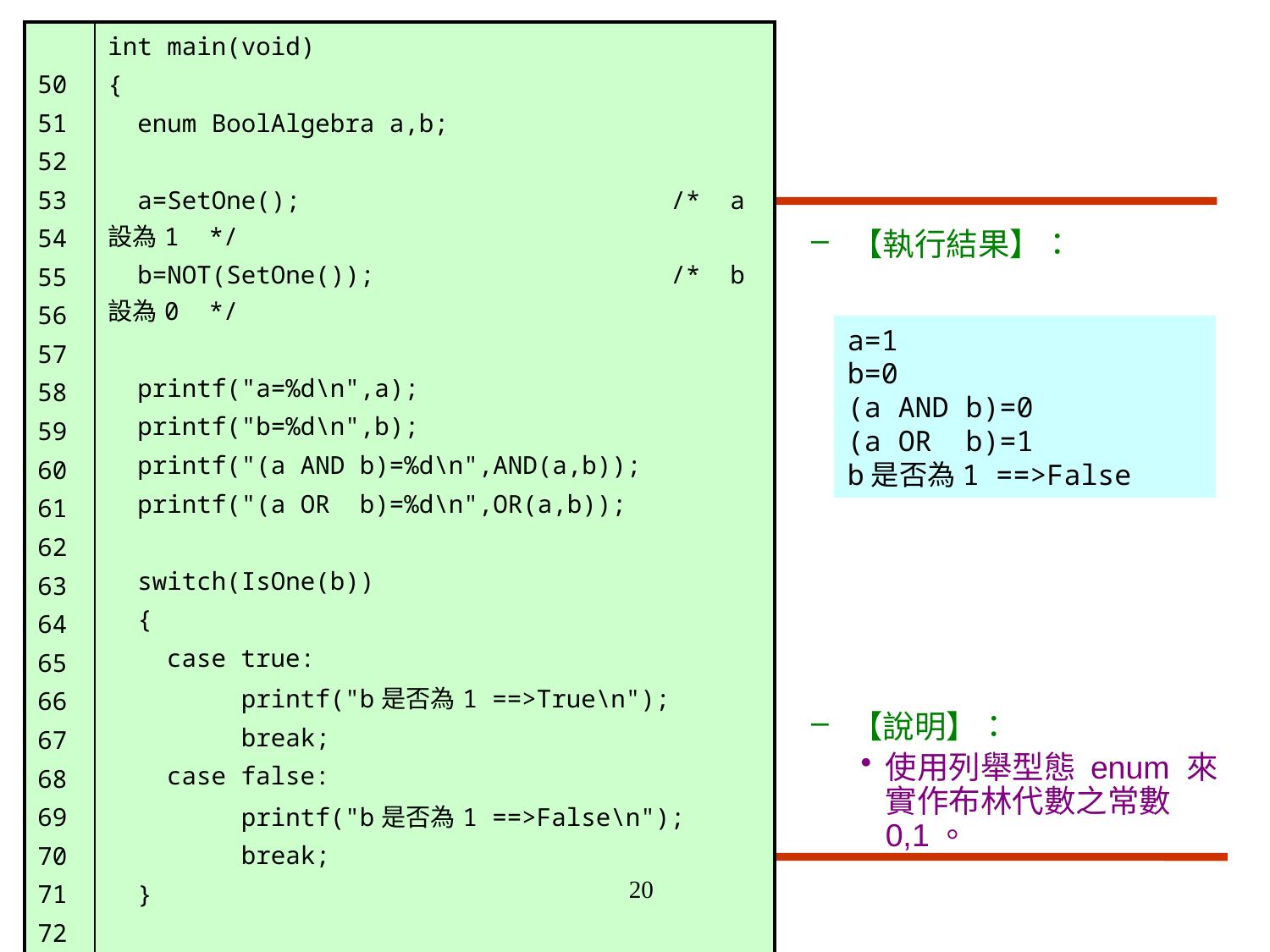

| 50 51 52 53 54 55 56 57 58 59 60 61 62 63 64 65 66 67 68 69 70 71 72 73 74 | int main(void) { enum BoolAlgebra a,b; a=SetOne(); /\* a設為1 \*/ b=NOT(SetOne()); /\* b設為0 \*/ printf("a=%d\n",a); printf("b=%d\n",b); printf("(a AND b)=%d\n",AND(a,b)); printf("(a OR b)=%d\n",OR(a,b)); switch(IsOne(b)) { case true: printf("b是否為1 ==>True\n"); break; case false: printf("b是否為1 ==>False\n"); break; } /\* system("pause"); \*/ return 0; } |
| --- | --- |
【執行結果】：

【說明】：
使用列舉型態 enum 來實作布林代數之常數0,1。
a=1
b=0
(a AND b)=0
(a OR  b)=1
b是否為1 ==>False
20